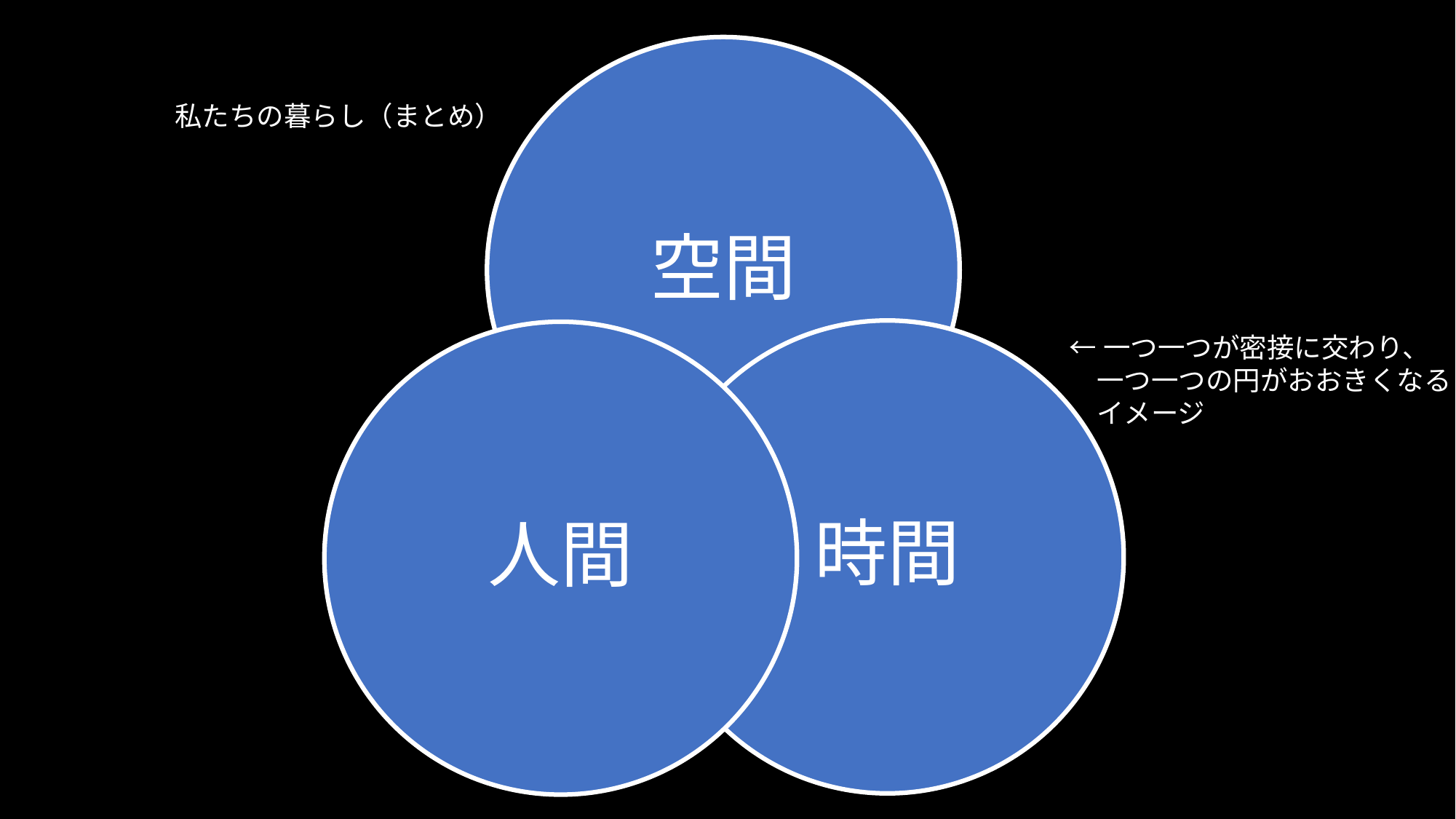

空間
私たちの暮らし（まとめ）

時間

人間
←一つ一つが密接に交わり、
　一つ一つの円がおおきくなる
　イメージ